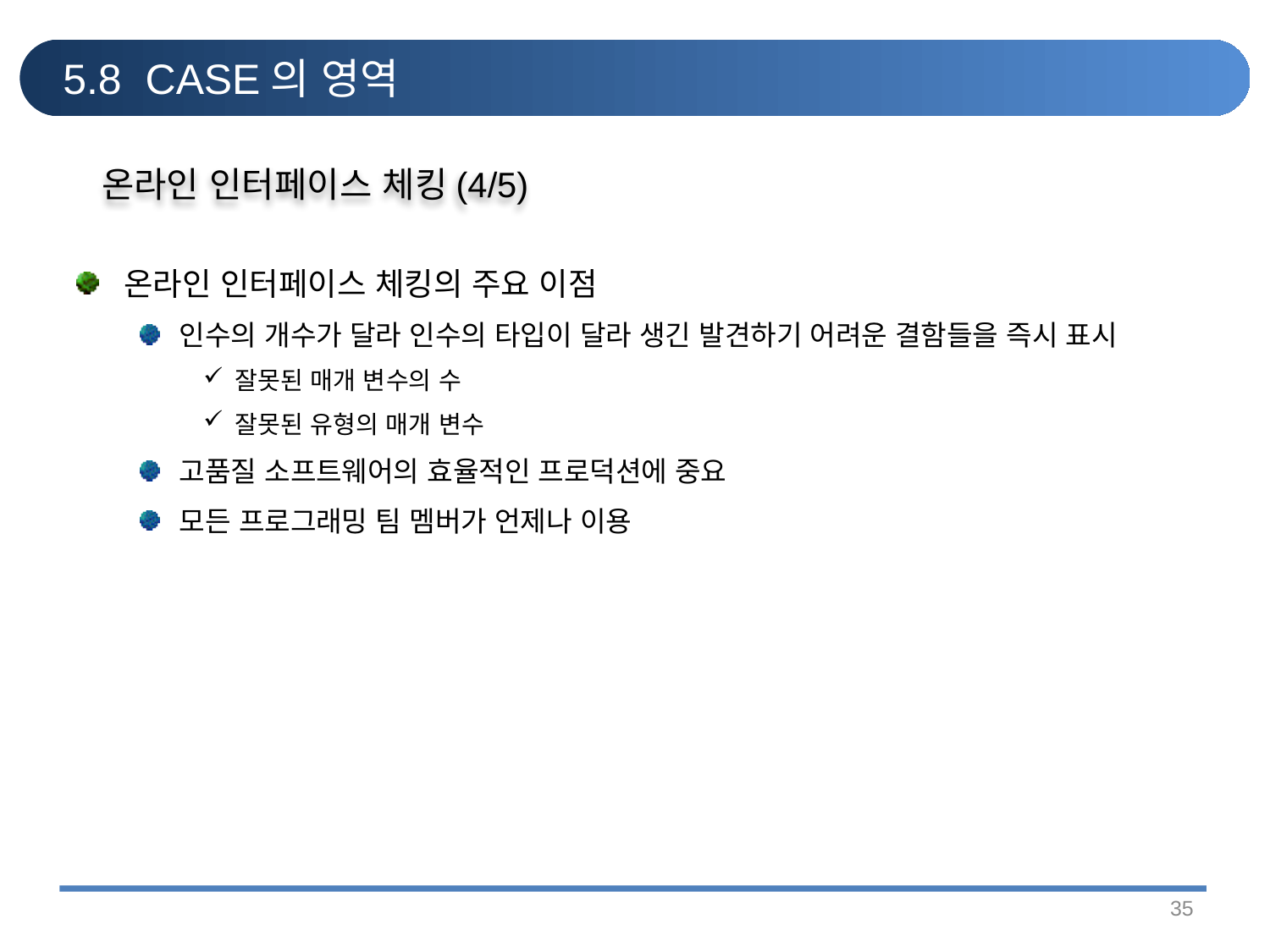

# 5.8  CASE의 영역
온라인 인터페이스 체킹(4/5)
온라인 인터페이스 체킹의 주요 이점
인수의 개수가 달라 인수의 타입이 달라 생긴 발견하기 어려운 결함들을 즉시 표시
잘못된 매개 변수의 수
잘못된 유형의 매개 변수
고품질 소프트웨어의 효율적인 프로덕션에 중요
모든 프로그래밍 팀 멤버가 언제나 이용
35